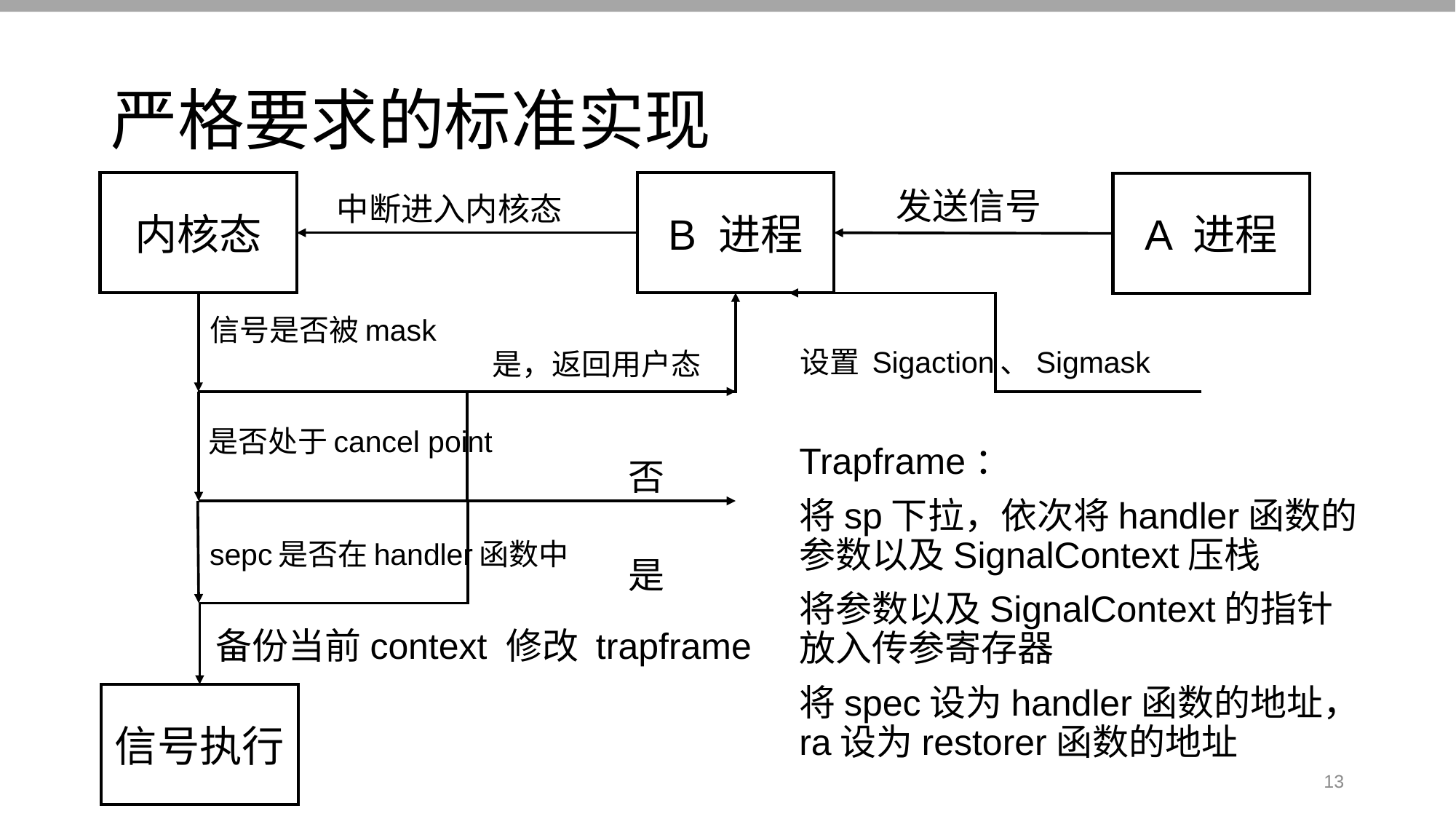

# 严格要求的标准实现
内核态
B 进程
A 进程
发送信号
中断进入内核态
信号是否被mask
设置 Sigaction、Sigmask
是，返回用户态
是否处于cancel point
Trapframe：
将sp下拉，依次将handler函数的参数以及SignalContext压栈
将参数以及SignalContext的指针放入传参寄存器
将spec设为handler函数的地址，ra设为restorer函数的地址
否
sepc是否在handler函数中
是
备份当前context 修改 trapframe
信号执行
13
13